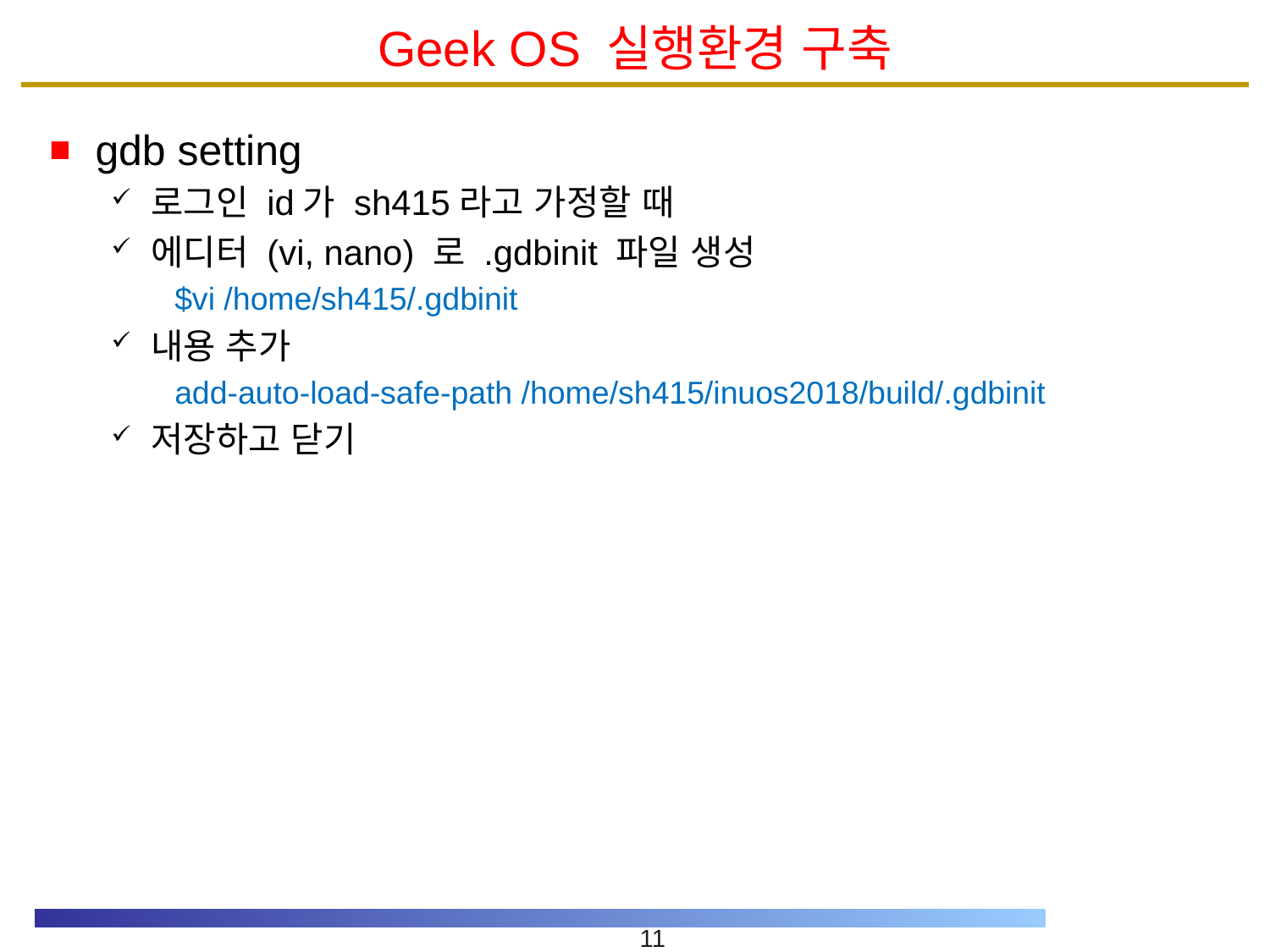

# Geek OS 실행환경 구축
gdb setting
로그인 id가 sh415라고 가정할 때
에디터 (vi, nano) 로 .gdbinit 파일 생성
$vi /home/sh415/.gdbinit
내용 추가
add-auto-load-safe-path /home/sh415/inuos2018/build/.gdbinit
저장하고 닫기
11